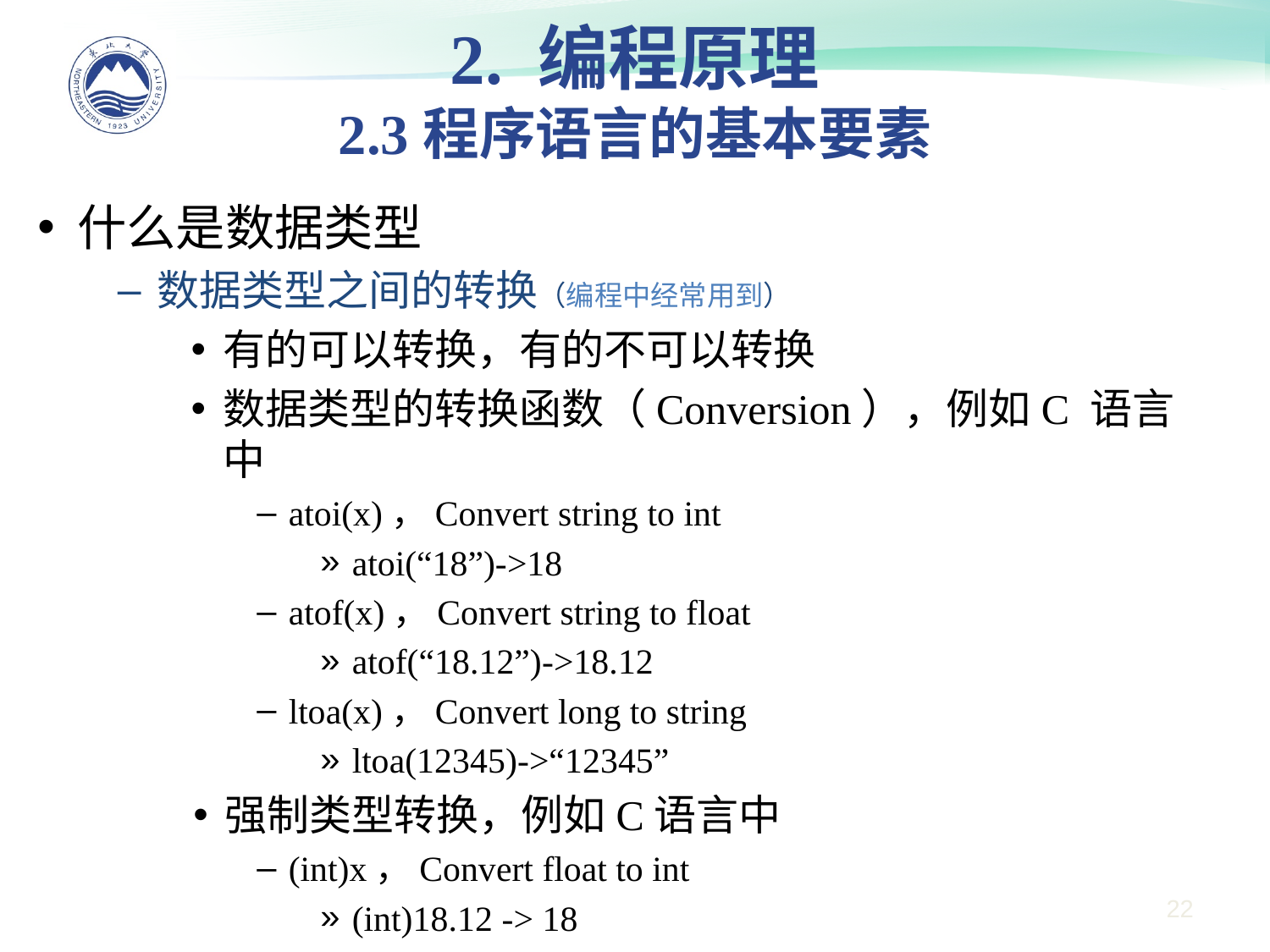

2. 编程原理
2.3程序语言的基本要素
什么是数据类型
数据类型之间的转换（编程中经常用到）
有的可以转换，有的不可以转换
数据类型的转换函数（Conversion），例如C 语言中
atoi(x)，Convert string to int
atoi(“18”)->18
atof(x)，Convert string to float
atof(“18.12”)->18.12
ltoa(x)，Convert long to string
ltoa(12345)->“12345”
强制类型转换，例如C语言中
(int)x，Convert float to int
(int)18.12 -> 18
22